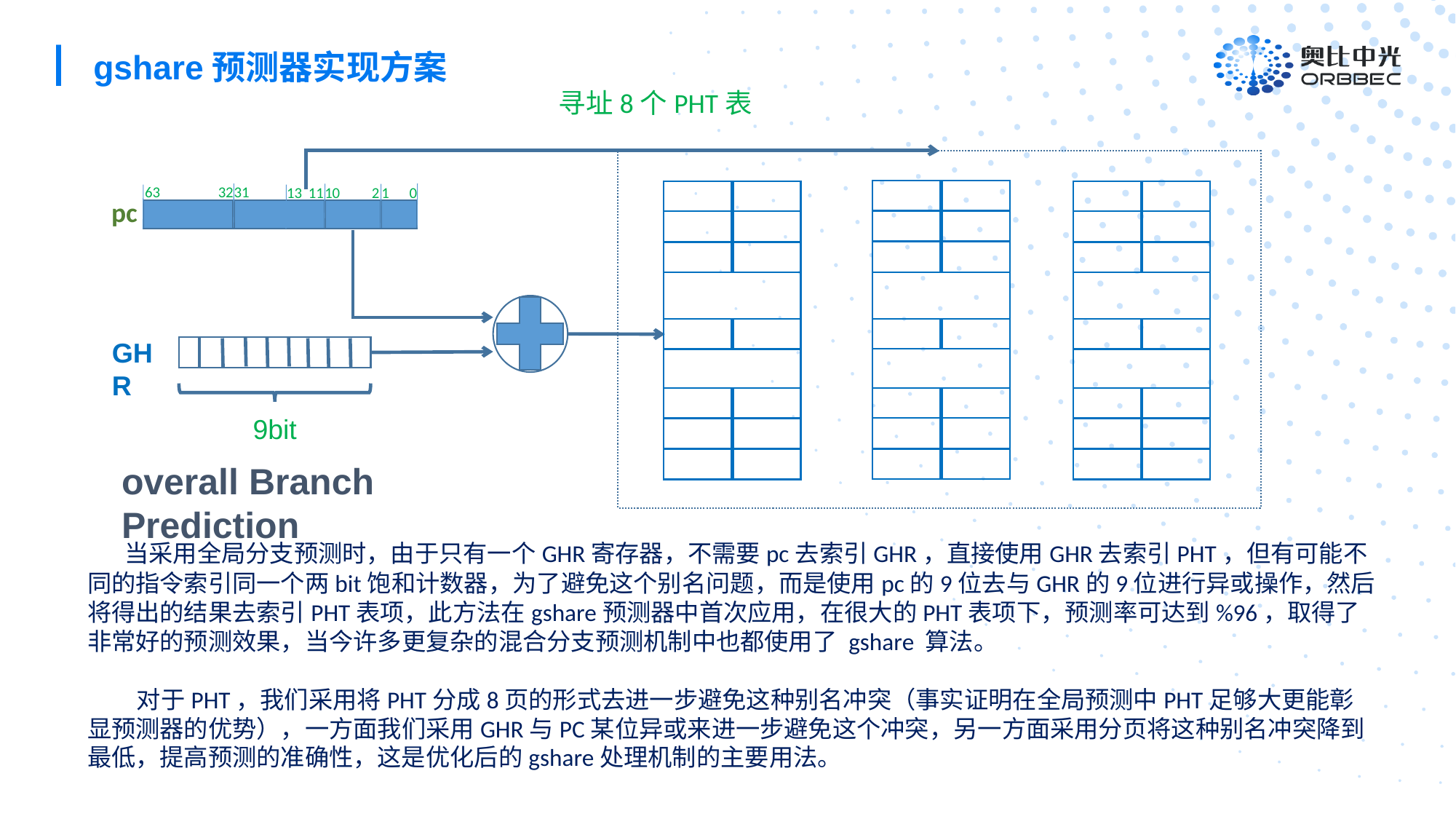

gshare预测器实现方案
寻址8个PHT表

63
32
31
2
13
1
11
10
0

pc

GHR

9bit

overall Branch Prediction
     当采用全局分支预测时，由于只有一个GHR寄存器，不需要pc去索引GHR，直接使用GHR去索引PHT，但有可能不同的指令索引同一个两bit饱和计数器，为了避免这个别名问题，而是使用pc的9位去与GHR的9位进行异或操作，然后将得出的结果去索引PHT表项，此方法在gshare预测器中首次应用，在很大的PHT表项下，预测率可达到%96，取得了非常好的预测效果，当今许多更复杂的混合分支预测机制中也都使用了 gshare 算法。

        对于PHT，我们采用将PHT分成8页的形式去进一步避免这种别名冲突（事实证明在全局预测中PHT足够大更能彰显预测器的优势），一方面我们采用GHR与PC某位异或来进一步避免这个冲突，另一方面采用分页将这种别名冲突降到最低，提高预测的准确性，这是优化后的gshare处理机制的主要用法。
29